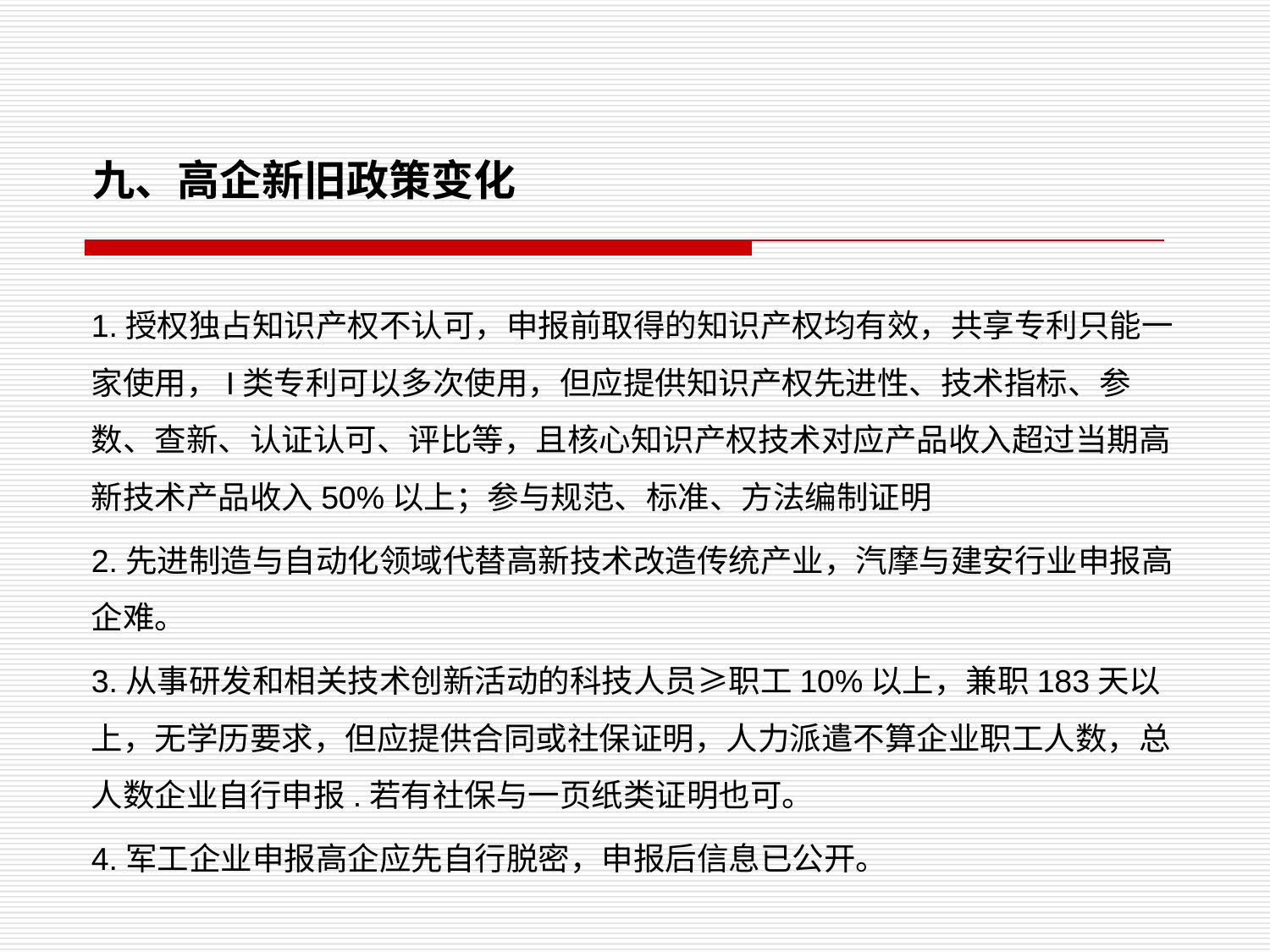

# 九、高企新旧政策变化
1.授权独占知识产权不认可，申报前取得的知识产权均有效，共享专利只能一家使用，I类专利可以多次使用，但应提供知识产权先进性、技术指标、参数、查新、认证认可、评比等，且核心知识产权技术对应产品收入超过当期高新技术产品收入50%以上；参与规范、标准、方法编制证明
2.先进制造与自动化领域代替高新技术改造传统产业，汽摩与建安行业申报高企难。
3.从事研发和相关技术创新活动的科技人员≥职工10%以上，兼职183天以上，无学历要求，但应提供合同或社保证明，人力派遣不算企业职工人数，总人数企业自行申报.若有社保与一页纸类证明也可。
4.军工企业申报高企应先自行脱密，申报后信息已公开。